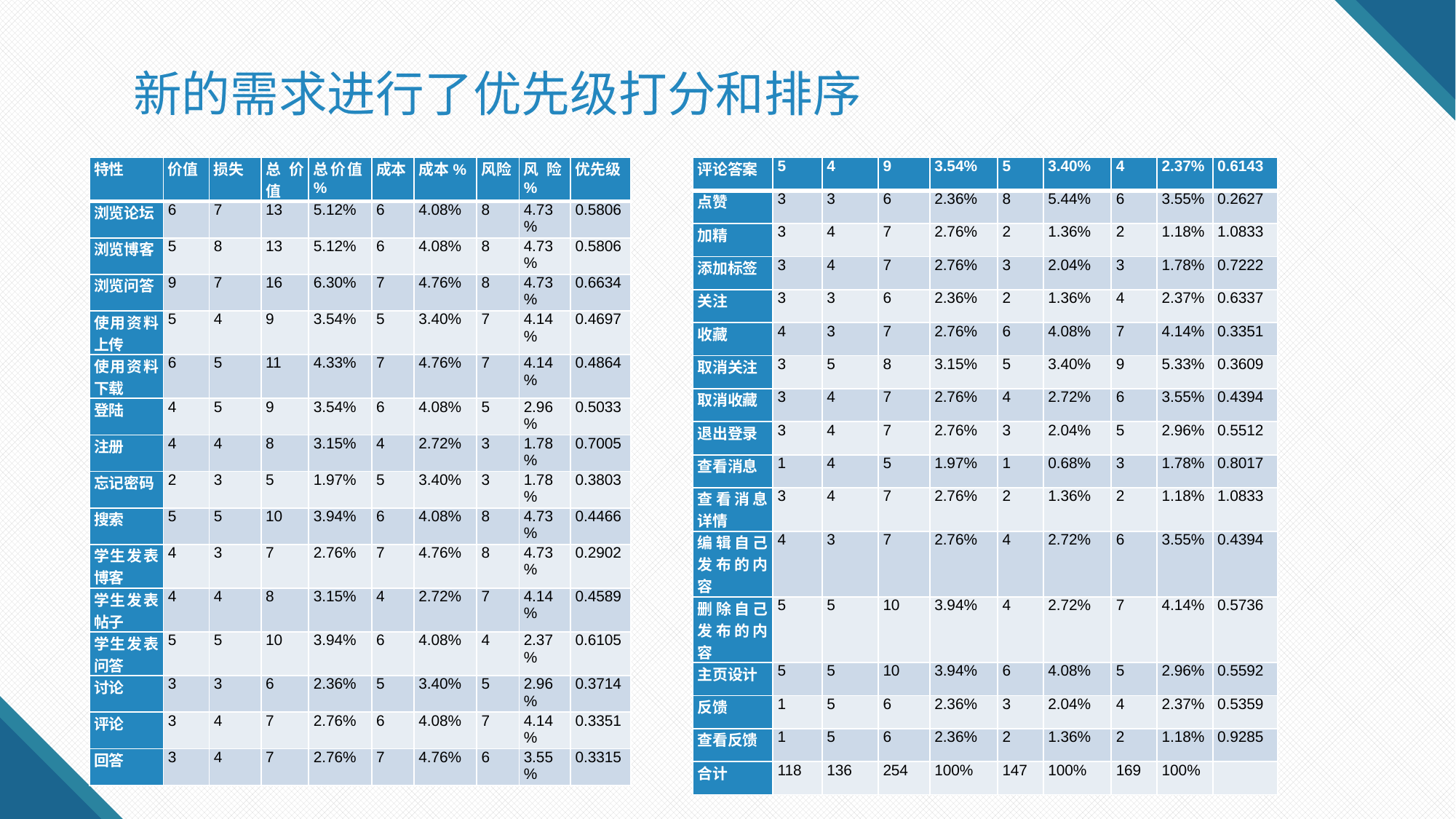

# 新的需求进行了优先级打分和排序
| 评论答案 | 5 | 4 | 9 | 3.54% | 5 | 3.40% | 4 | 2.37% | 0.6143 |
| --- | --- | --- | --- | --- | --- | --- | --- | --- | --- |
| 点赞 | 3 | 3 | 6 | 2.36% | 8 | 5.44% | 6 | 3.55% | 0.2627 |
| 加精 | 3 | 4 | 7 | 2.76% | 2 | 1.36% | 2 | 1.18% | 1.0833 |
| 添加标签 | 3 | 4 | 7 | 2.76% | 3 | 2.04% | 3 | 1.78% | 0.7222 |
| 关注 | 3 | 3 | 6 | 2.36% | 2 | 1.36% | 4 | 2.37% | 0.6337 |
| 收藏 | 4 | 3 | 7 | 2.76% | 6 | 4.08% | 7 | 4.14% | 0.3351 |
| 取消关注 | 3 | 5 | 8 | 3.15% | 5 | 3.40% | 9 | 5.33% | 0.3609 |
| 取消收藏 | 3 | 4 | 7 | 2.76% | 4 | 2.72% | 6 | 3.55% | 0.4394 |
| 退出登录 | 3 | 4 | 7 | 2.76% | 3 | 2.04% | 5 | 2.96% | 0.5512 |
| 查看消息 | 1 | 4 | 5 | 1.97% | 1 | 0.68% | 3 | 1.78% | 0.8017 |
| 查看消息详情 | 3 | 4 | 7 | 2.76% | 2 | 1.36% | 2 | 1.18% | 1.0833 |
| 编辑自己发布的内容 | 4 | 3 | 7 | 2.76% | 4 | 2.72% | 6 | 3.55% | 0.4394 |
| 删除自己发布的内容 | 5 | 5 | 10 | 3.94% | 4 | 2.72% | 7 | 4.14% | 0.5736 |
| 主页设计 | 5 | 5 | 10 | 3.94% | 6 | 4.08% | 5 | 2.96% | 0.5592 |
| 反馈 | 1 | 5 | 6 | 2.36% | 3 | 2.04% | 4 | 2.37% | 0.5359 |
| 查看反馈 | 1 | 5 | 6 | 2.36% | 2 | 1.36% | 2 | 1.18% | 0.9285 |
| 合计 | 118 | 136 | 254 | 100% | 147 | 100% | 169 | 100% |  |
| 特性 | 价值 | 损失 | 总价值 | 总价值% | 成本 | 成本% | 风险 | 风险% | 优先级 |
| --- | --- | --- | --- | --- | --- | --- | --- | --- | --- |
| 浏览论坛 | 6 | 7 | 13 | 5.12% | 6 | 4.08% | 8 | 4.73% | 0.5806 |
| 浏览博客 | 5 | 8 | 13 | 5.12% | 6 | 4.08% | 8 | 4.73% | 0.5806 |
| 浏览问答 | 9 | 7 | 16 | 6.30% | 7 | 4.76% | 8 | 4.73% | 0.6634 |
| 使用资料上传 | 5 | 4 | 9 | 3.54% | 5 | 3.40% | 7 | 4.14% | 0.4697 |
| 使用资料下载 | 6 | 5 | 11 | 4.33% | 7 | 4.76% | 7 | 4.14% | 0.4864 |
| 登陆 | 4 | 5 | 9 | 3.54% | 6 | 4.08% | 5 | 2.96% | 0.5033 |
| 注册 | 4 | 4 | 8 | 3.15% | 4 | 2.72% | 3 | 1.78% | 0.7005 |
| 忘记密码 | 2 | 3 | 5 | 1.97% | 5 | 3.40% | 3 | 1.78% | 0.3803 |
| 搜索 | 5 | 5 | 10 | 3.94% | 6 | 4.08% | 8 | 4.73% | 0.4466 |
| 学生发表博客 | 4 | 3 | 7 | 2.76% | 7 | 4.76% | 8 | 4.73% | 0.2902 |
| 学生发表帖子 | 4 | 4 | 8 | 3.15% | 4 | 2.72% | 7 | 4.14% | 0.4589 |
| 学生发表问答 | 5 | 5 | 10 | 3.94% | 6 | 4.08% | 4 | 2.37% | 0.6105 |
| 讨论 | 3 | 3 | 6 | 2.36% | 5 | 3.40% | 5 | 2.96% | 0.3714 |
| 评论 | 3 | 4 | 7 | 2.76% | 6 | 4.08% | 7 | 4.14% | 0.3351 |
| 回答 | 3 | 4 | 7 | 2.76% | 7 | 4.76% | 6 | 3.55% | 0.3315 |